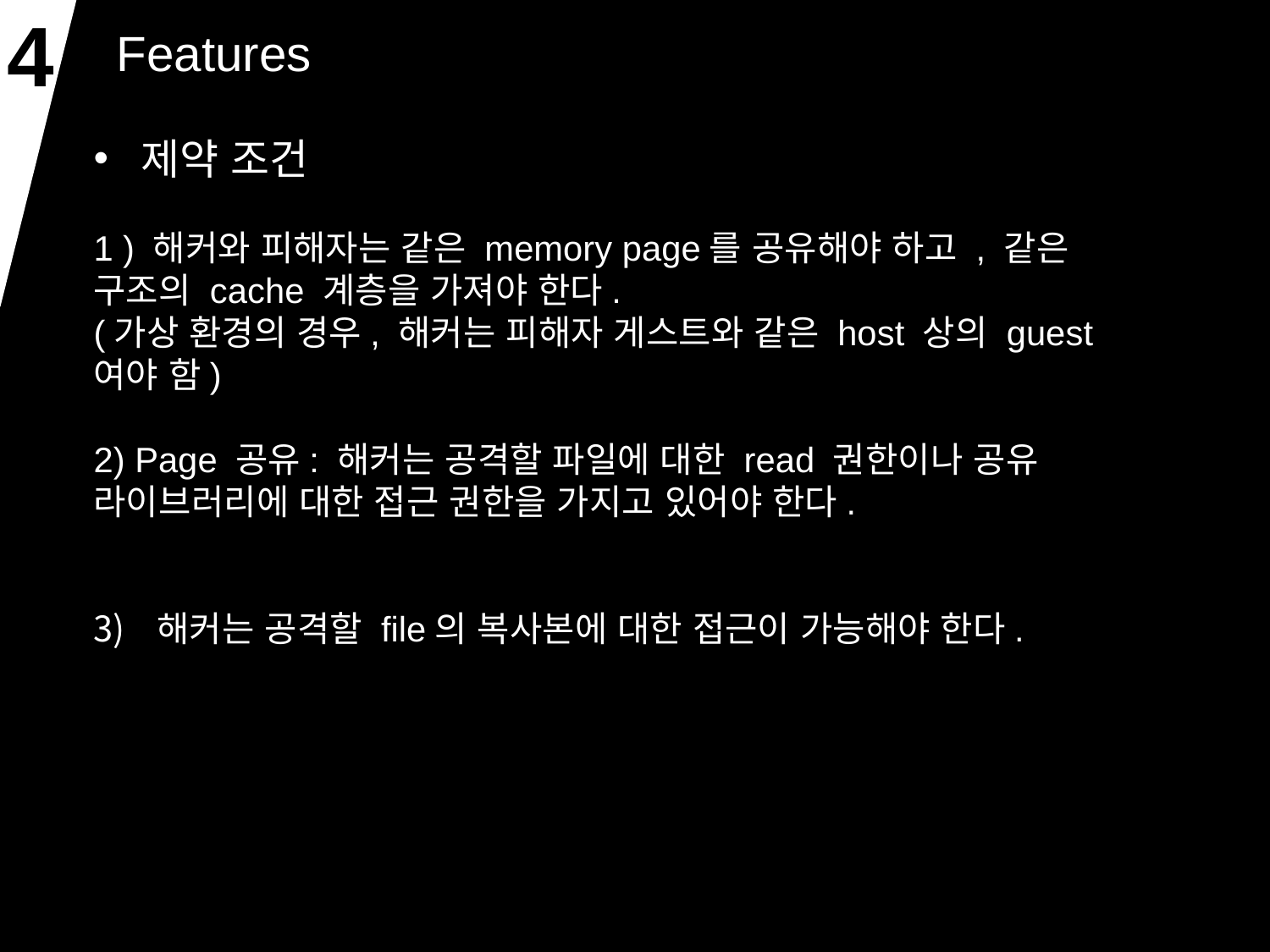

4
 Features

제약 조건

1 ) 해커와 피해자는 같은 memory page를 공유해야 하고 , 같은 구조의 cache 계층을 가져야 한다.
(가상 환경의 경우, 해커는 피해자 게스트와 같은 host 상의 guest여야 함)

2) Page 공유: 해커는 공격할 파일에 대한 read 권한이나 공유 라이브러리에 대한 접근 권한을 가지고 있어야 한다.

해커는 공격할 file의 복사본에 대한 접근이 가능해야 한다.